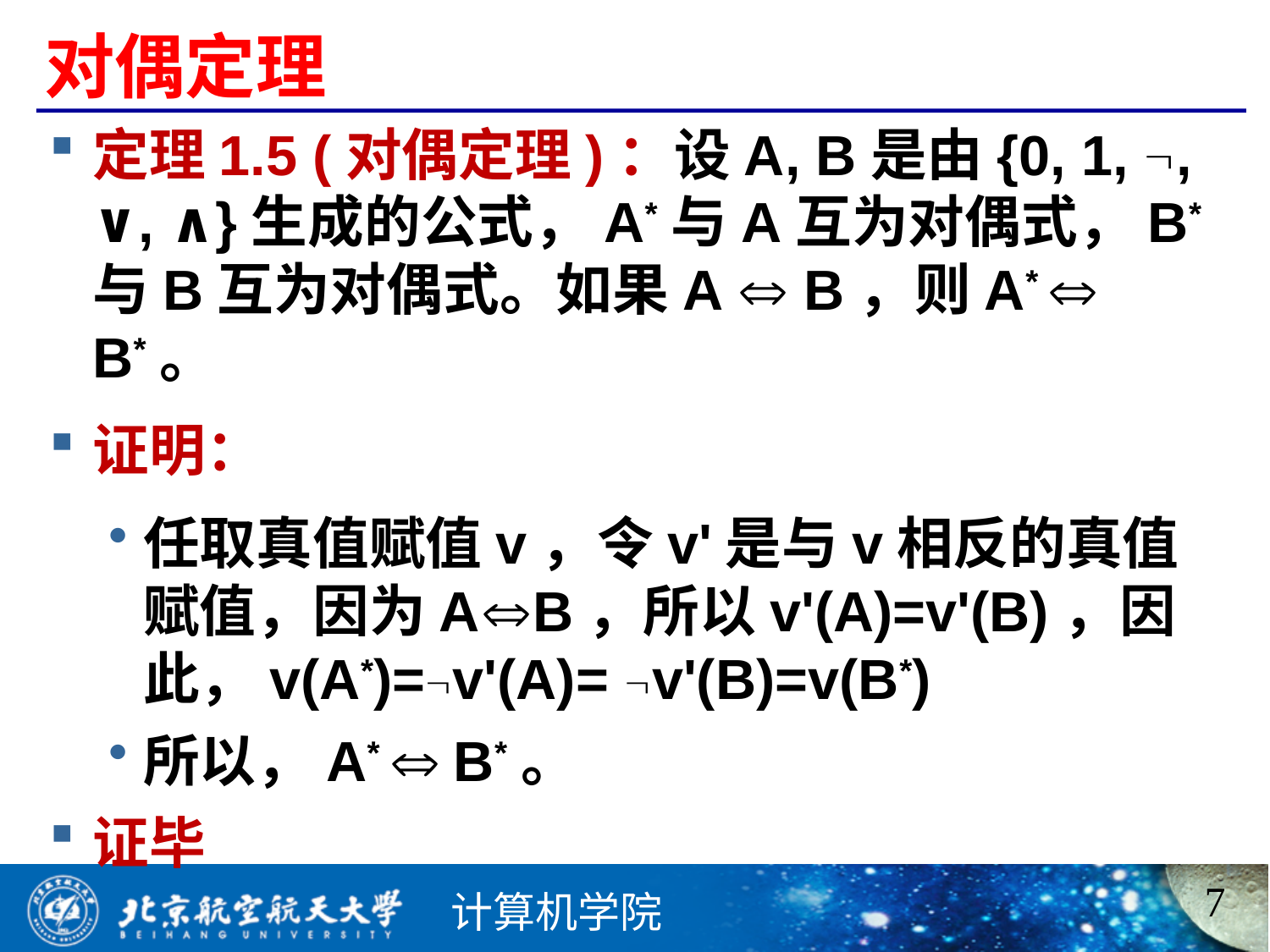

# 对偶定理
定理1.5 (对偶定理)：设A, B是由{0, 1, ¬, ∨, ∧}生成的公式，A*与A互为对偶式，B*与B互为对偶式。如果A ⇔ B，则A* ⇔ B*。
证明：
任取真值赋值v，令v'是与v相反的真值赋值，因为A⇔B，所以v'(A)=v'(B)，因此，v(A*)=¬v'(A)= ¬v'(B)=v(B*)
所以，A* ⇔ B*。
证毕